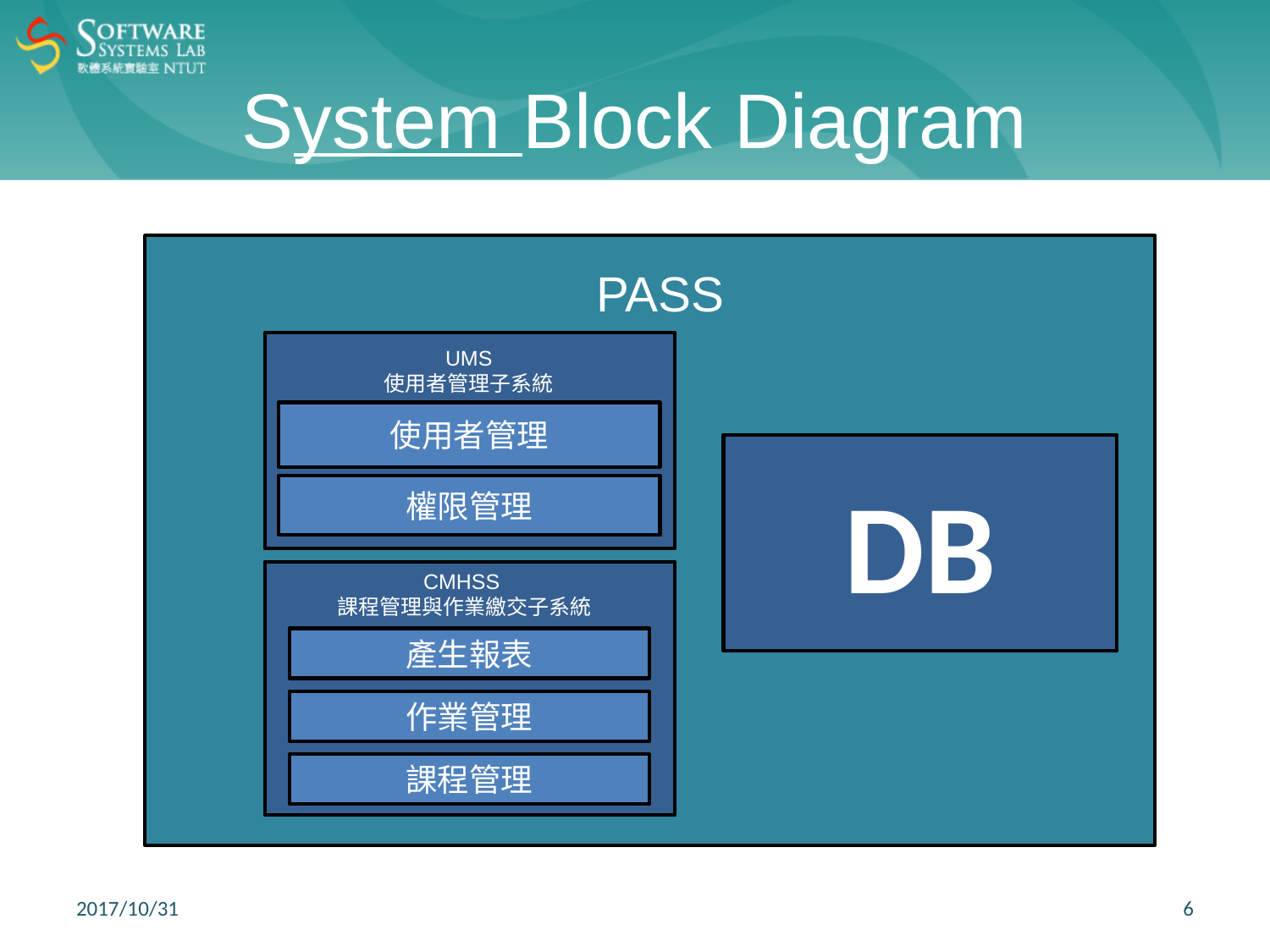

# System Block Diagram

PASS

UMS
使用者管理子系統
使用者管理
DB
權限管理

CMHSS
課程管理與作業繳交子系統
產生報表
作業管理
課程管理
2017/10/31
6